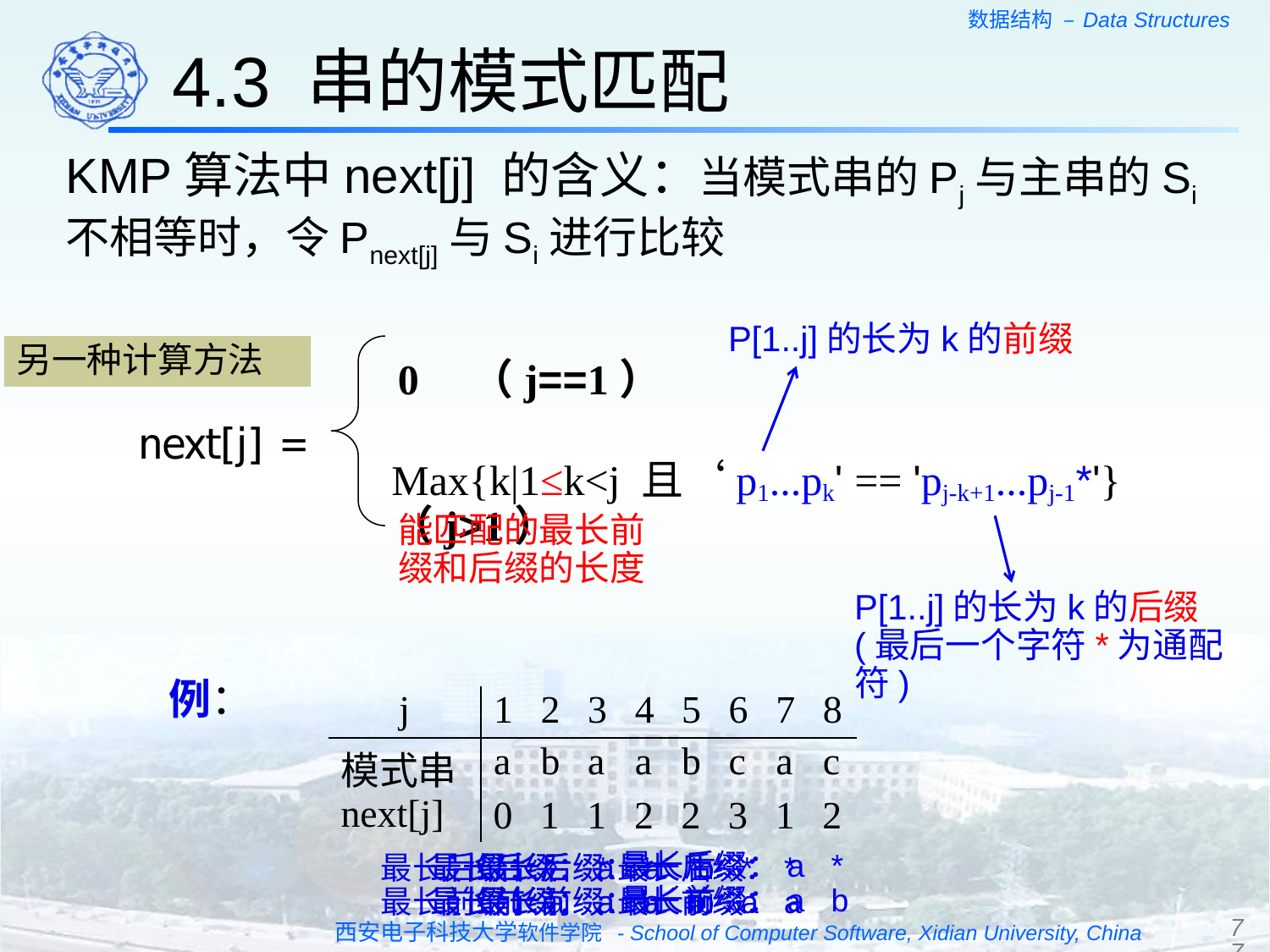

4.3 串的模式匹配
KMP算法中next[j] 的含义：当模式串的Pj与主串的Si不相等时，令Pnext[j]与Si进行比较
P[1..j]的长为k的前缀
另一种计算方法

0    （j==1）
next[j] =
Max{k|1≤k<j 且‘p1...pk' == 'pj-k+1...pj-1*'} （j>1）

能匹配的最长前缀和后缀的长度
P[1..j]的长为k的后缀(最后一个字符*为通配符)
	例：
| j | 1 | 2 | 3 | 4 | 5 | 6 | 7 | 8 |
| --- | --- | --- | --- | --- | --- | --- | --- | --- |
| 模式串 | a | b | a | a | b | c | a | c |
| next[j] |  |  |  |  |  |  |  |  |
0
1
1
2
2
3
1
2
最长后缀：a   *
最长前缀：a   b
最长后缀：*
最长前缀：a
最长后缀：*
最长前缀：a
最长后缀：a   *
最长前缀：a   b
最长后缀：a   *
最长前缀：a   b
最长后缀：a    b   *
最长前缀：a    b   a
最长后缀：*
最长前缀：a
77